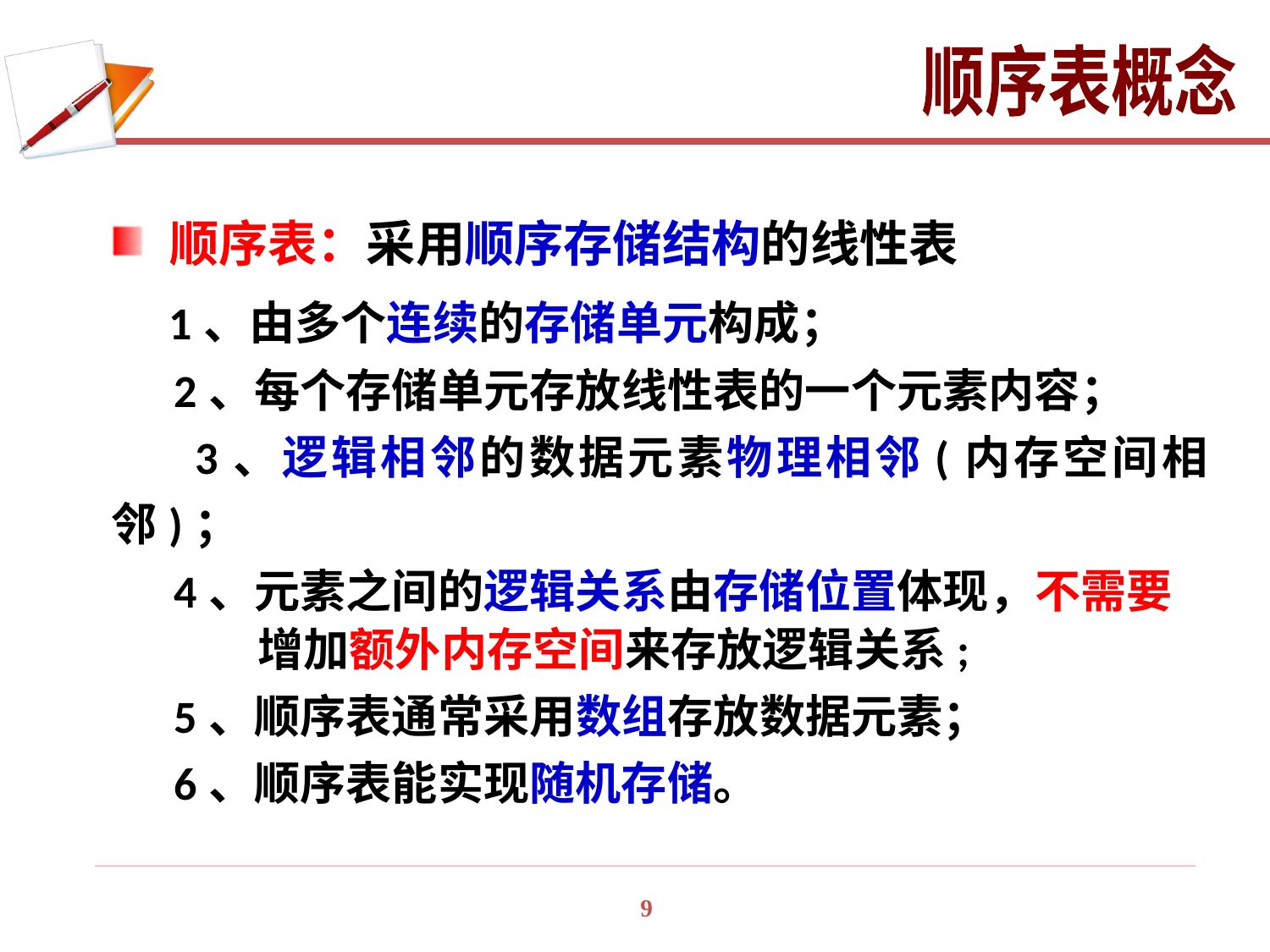

顺序表概念
 顺序表：采用顺序存储结构的线性表
      1、由多个连续的存储单元构成；
      2、每个存储单元存放线性表的一个元素内容；
      3、逻辑相邻的数据元素物理相邻(内存空间相邻)；
      4、元素之间的逻辑关系由存储位置体现，不需要
             增加额外内存空间来存放逻辑关系;
      5、顺序表通常采用数组存放数据元素；
      6、顺序表能实现随机存储。